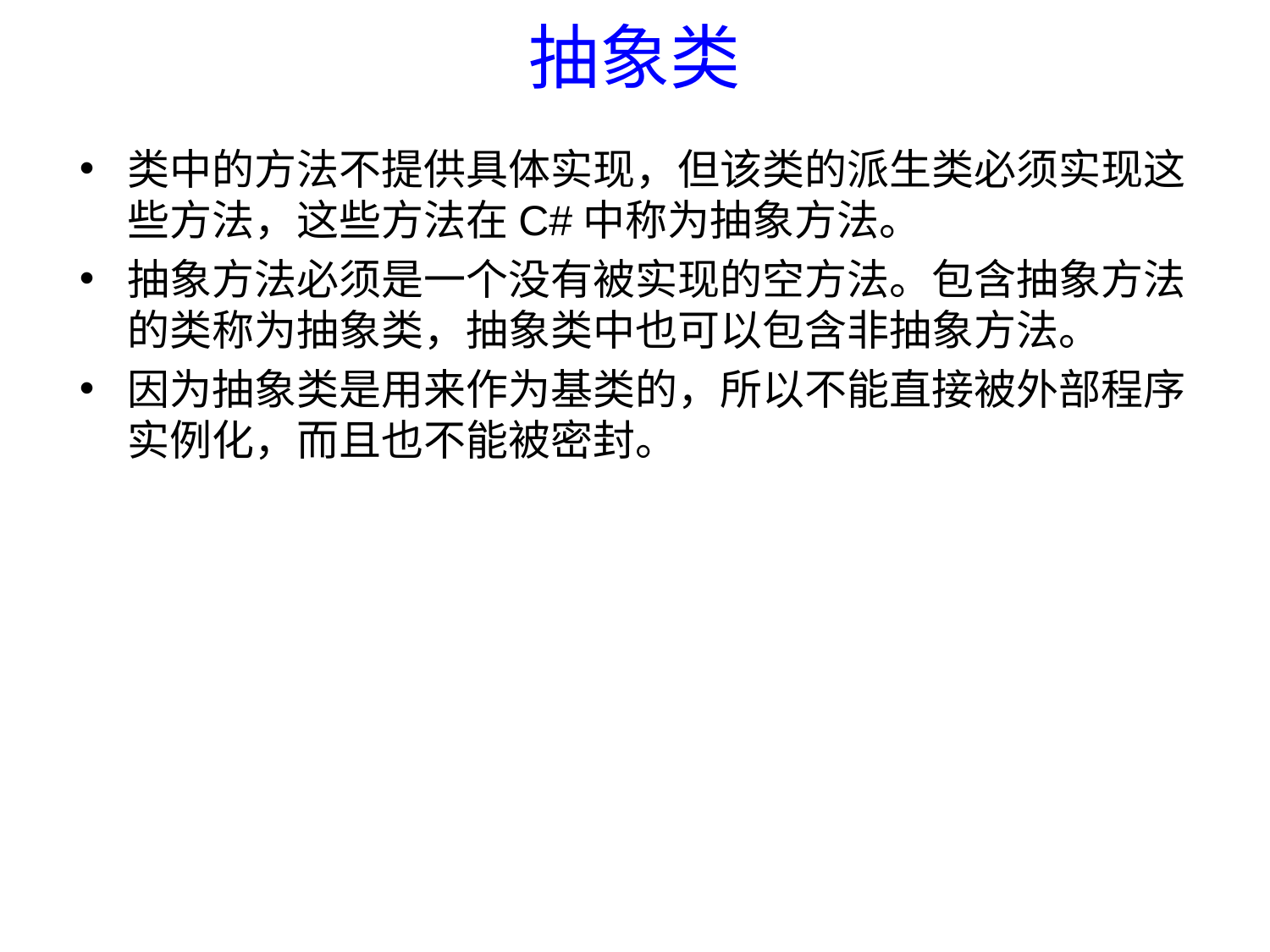

# 抽象类
类中的方法不提供具体实现，但该类的派生类必须实现这些方法，这些方法在C#中称为抽象方法。
抽象方法必须是一个没有被实现的空方法。包含抽象方法的类称为抽象类，抽象类中也可以包含非抽象方法。
因为抽象类是用来作为基类的，所以不能直接被外部程序实例化，而且也不能被密封。